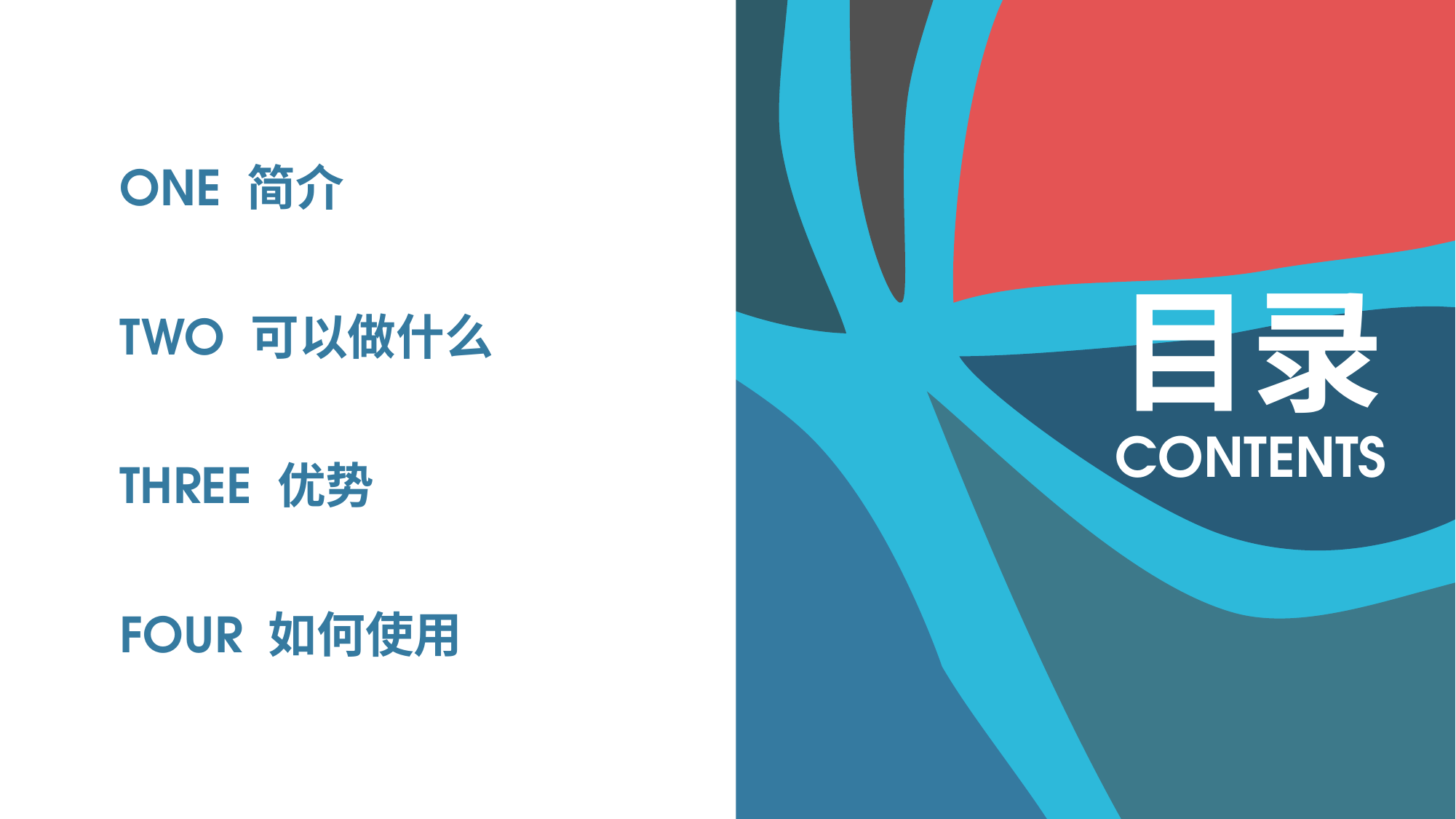

ONE 简介
目录
TWO 可以做什么
CONTENTS
THREE 优势
FOUR 如何使用